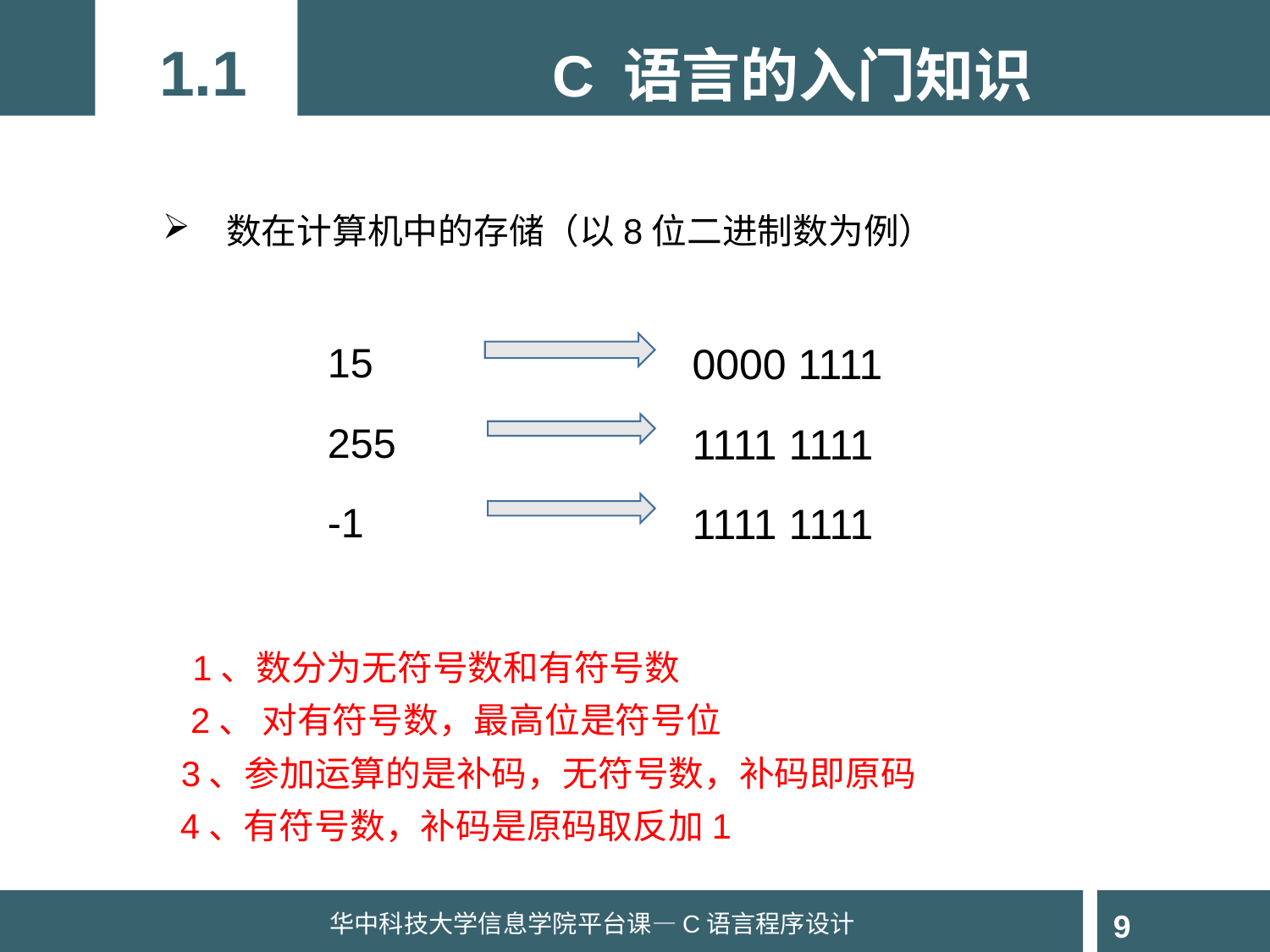

1.1
C 语言的入门知识
数在计算机中的存储（以8位二进制数为例）
15
0000 1111

255
1111 1111

-1
1111 1111

1、数分为无符号数和有符号数
    2、 对有符号数，最高位是符号位
                       3、参加运算的是补码，无符号数，补码即原码
    4、有符号数，补码是原码取反加1